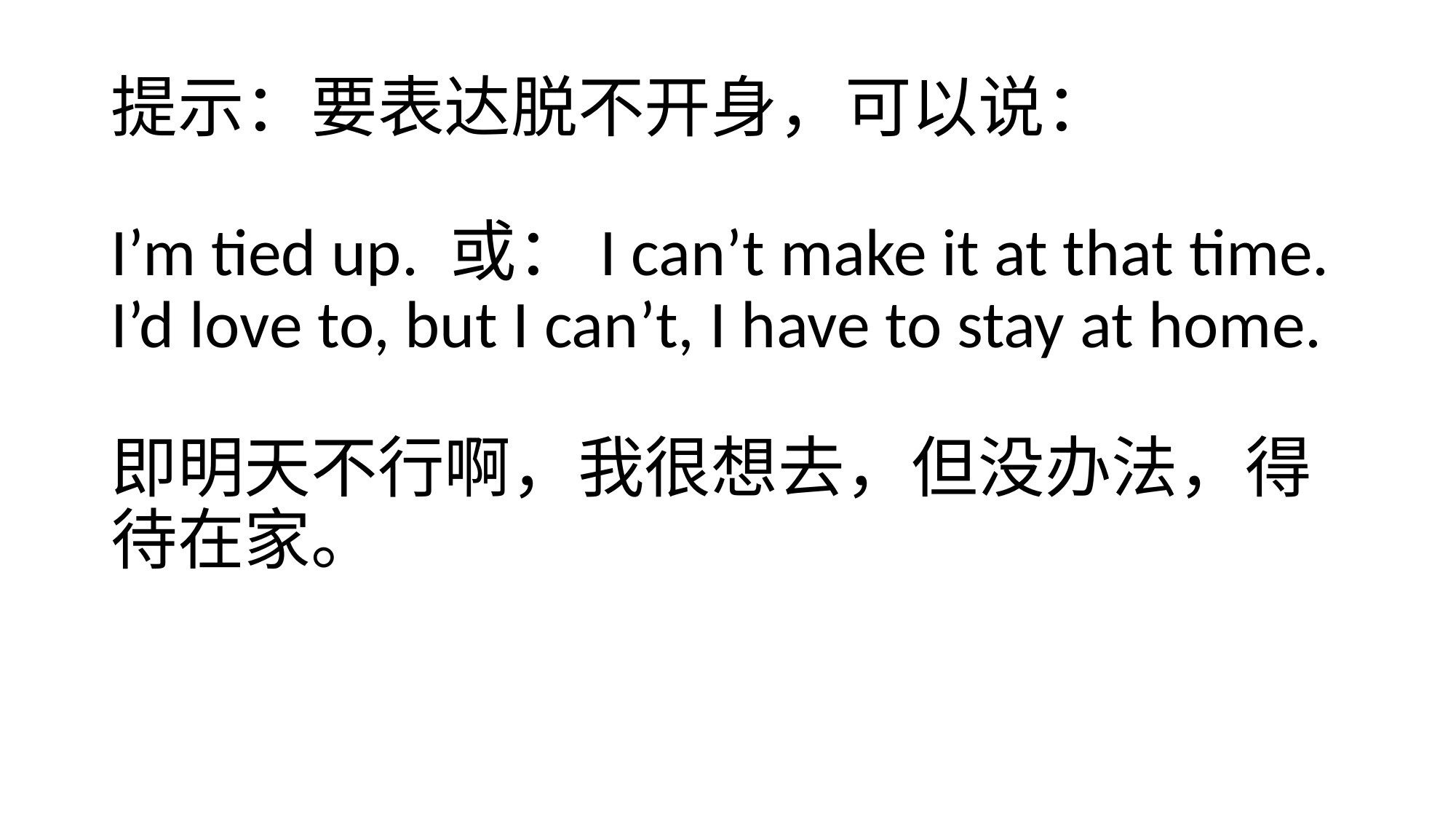

# 提示：要表达脱不开身，可以说： I’m tied up. 或：I can’t make it at that time. I’d love to, but I can’t, I have to stay at home. 即明天不行啊，我很想去，但没办法，得待在家。